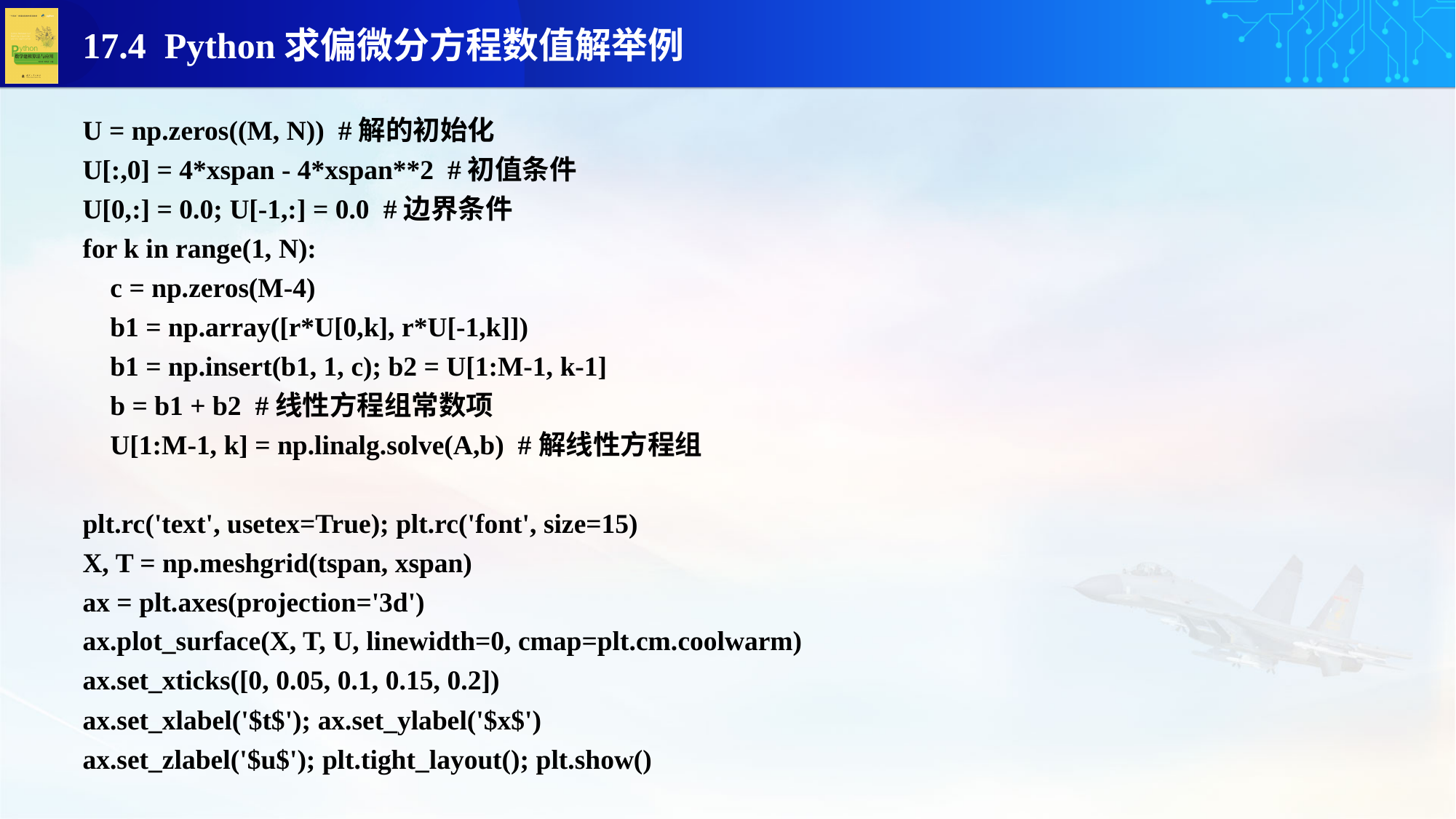

U = np.zeros((M, N))  #解的初始化
U[:,0] = 4*xspan - 4*xspan**2  #初值条件
U[0,:] = 0.0; U[-1,:] = 0.0  #边界条件
for k in range(1, N):
    c = np.zeros(M-4)
    b1 = np.array([r*U[0,k], r*U[-1,k]])
    b1 = np.insert(b1, 1, c); b2 = U[1:M-1, k-1]
    b = b1 + b2  #线性方程组常数项
    U[1:M-1, k] = np.linalg.solve(A,b)  #解线性方程组

plt.rc('text', usetex=True); plt.rc('font', size=15)
X, T = np.meshgrid(tspan, xspan)
ax = plt.axes(projection='3d')
ax.plot_surface(X, T, U, linewidth=0, cmap=plt.cm.coolwarm)
ax.set_xticks([0, 0.05, 0.1, 0.15, 0.2])
ax.set_xlabel('$t$'); ax.set_ylabel('$x$')
ax.set_zlabel('$u$'); plt.tight_layout(); plt.show()